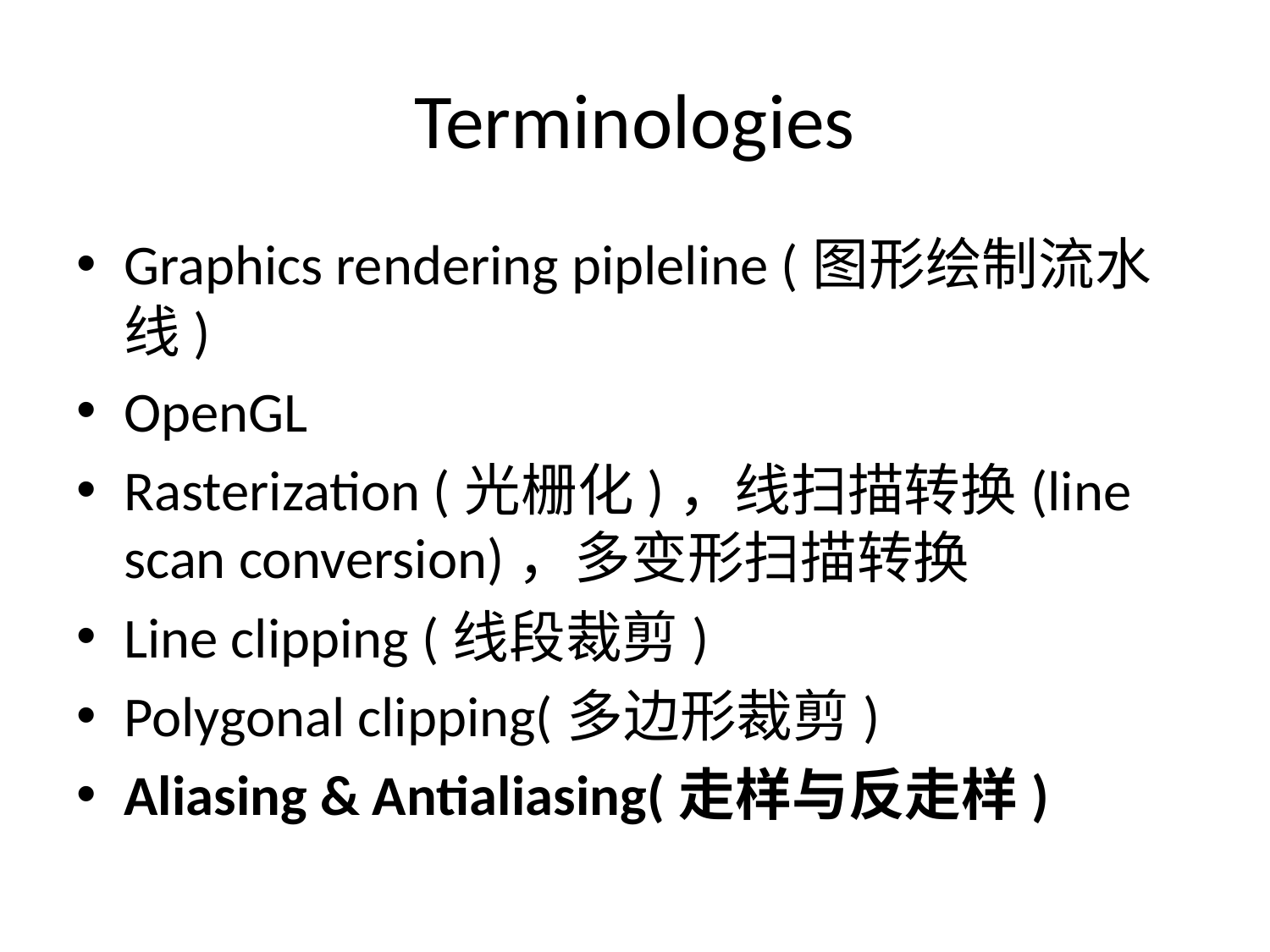

# Terminologies
Graphics rendering pipleline (图形绘制流水线)
OpenGL
Rasterization (光栅化)，线扫描转换(line scan conversion)，多变形扫描转换
Line clipping (线段裁剪)
Polygonal clipping(多边形裁剪)
Aliasing & Antialiasing(走样与反走样)